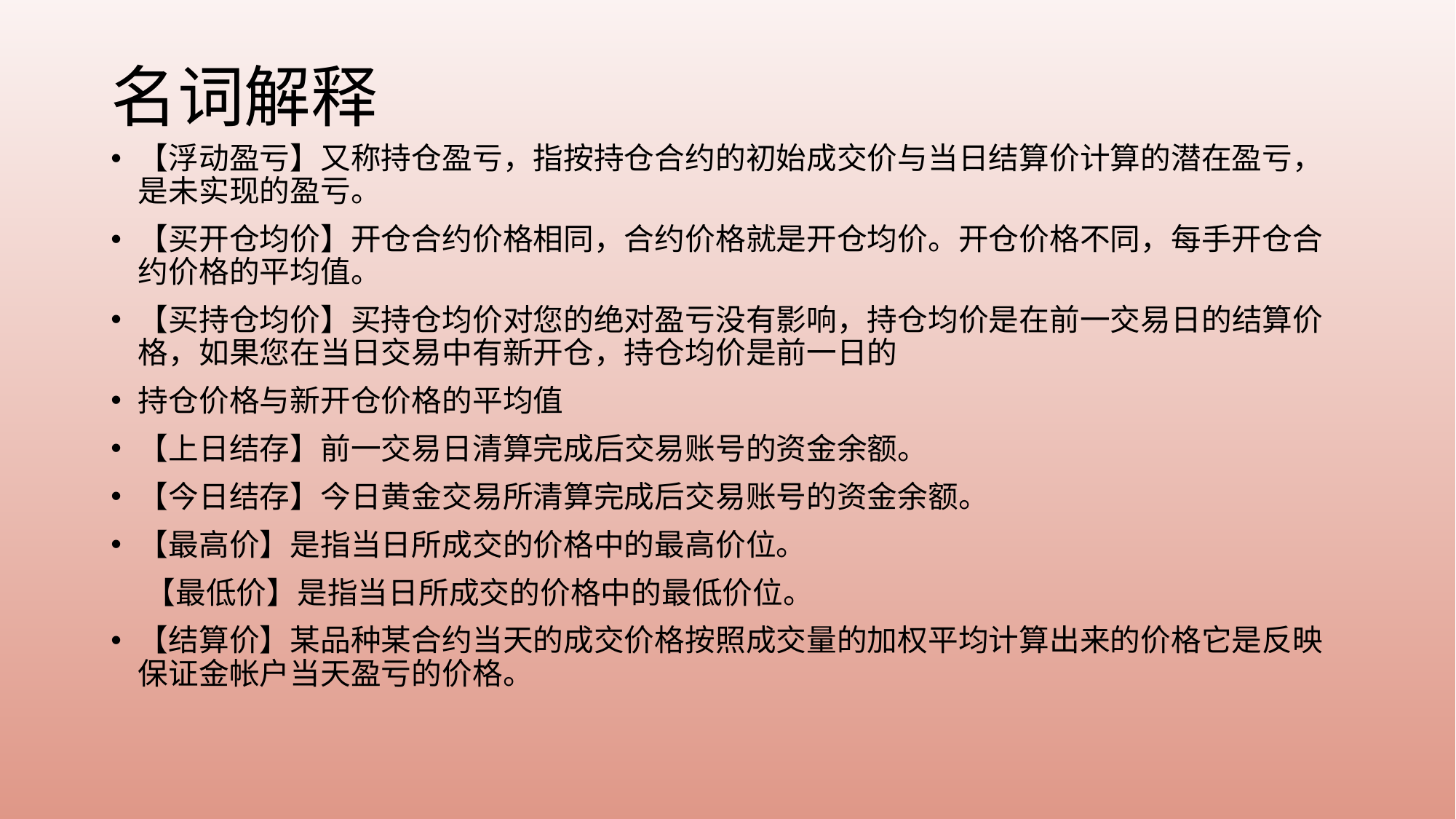

# 名词解释
【浮动盈亏】又称持仓盈亏，指按持仓合约的初始成交价与当日结算价计算的潜在盈亏，是未实现的盈亏。
【买开仓均价】开仓合约价格相同，合约价格就是开仓均价。开仓价格不同，每手开仓合约价格的平均值。
【买持仓均价】买持仓均价对您的绝对盈亏没有影响，持仓均价是在前一交易日的结算价格，如果您在当日交易中有新开仓，持仓均价是前一日的
持仓价格与新开仓价格的平均值
【上日结存】前一交易日清算完成后交易账号的资金余额。
【今日结存】今日黄金交易所清算完成后交易账号的资金余额。
【最高价】是指当日所成交的价格中的最高价位。
    【最低价】是指当日所成交的价格中的最低价位。
【结算价】某品种某合约当天的成交价格按照成交量的加权平均计算出来的价格它是反映保证金帐户当天盈亏的价格。